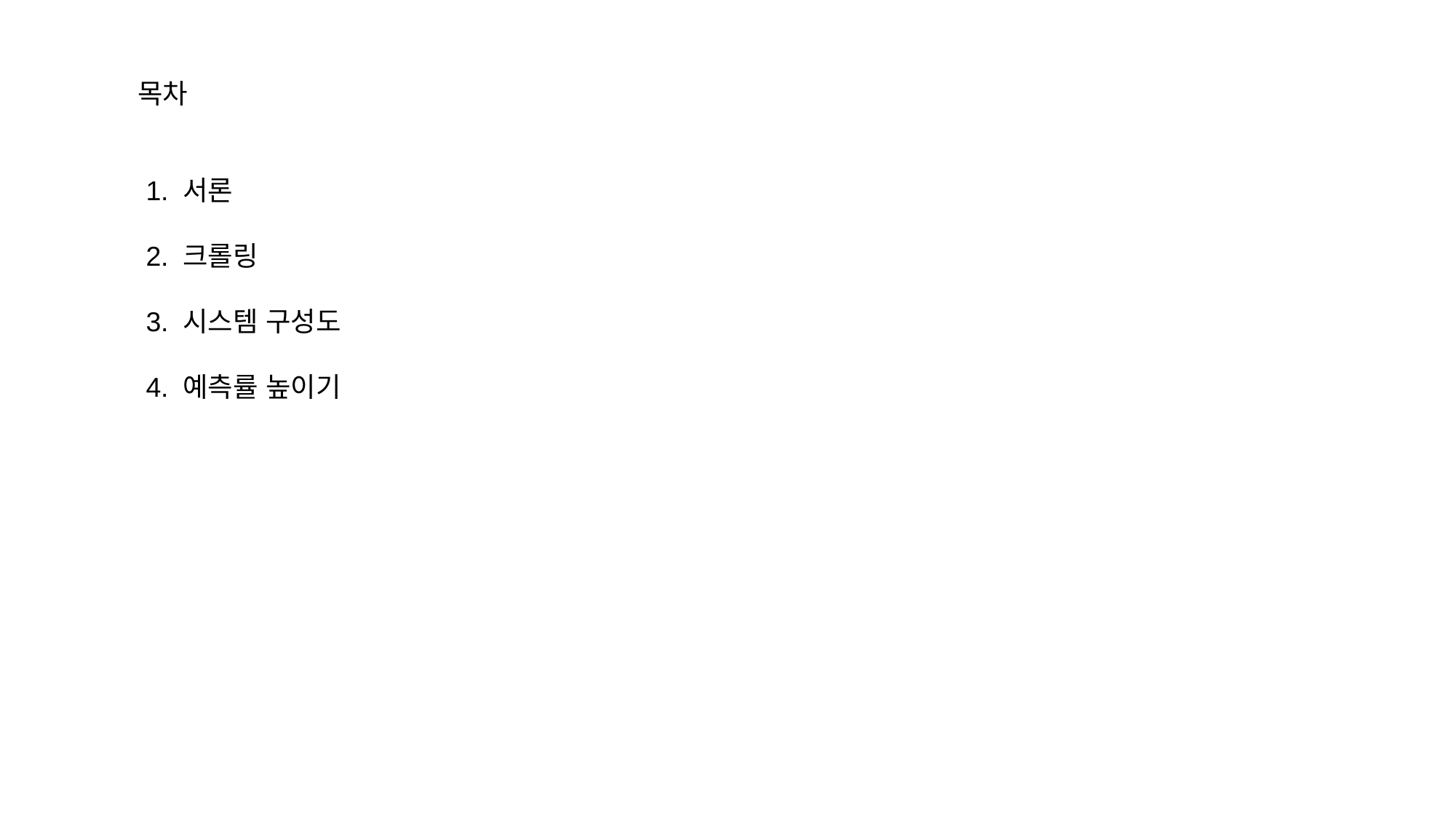

목차
1. 서론

2. 크롤링

3. 시스템 구성도

4. 예측률 높이기